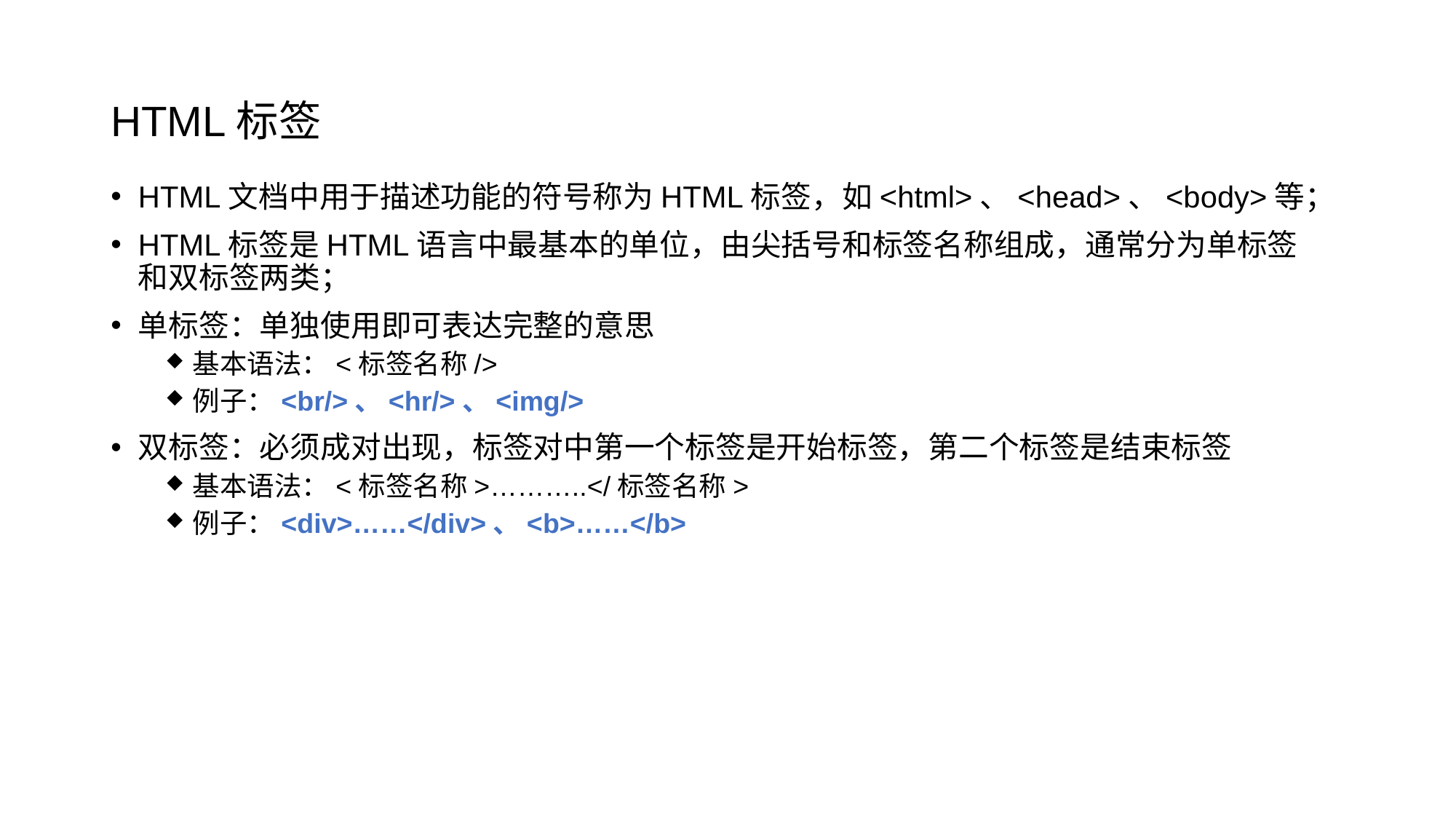

# HTML标签
HTML文档中用于描述功能的符号称为HTML标签，如<html>、<head>、<body>等；
HTML标签是HTML语言中最基本的单位，由尖括号和标签名称组成，通常分为单标签和双标签两类；
单标签：单独使用即可表达完整的意思
基本语法：<标签名称/>
例子：<br/>、<hr/>、<img/>
双标签：必须成对出现，标签对中第一个标签是开始标签，第二个标签是结束标签
基本语法：<标签名称>………..</标签名称>
例子：<div>……</div>、<b>……</b>